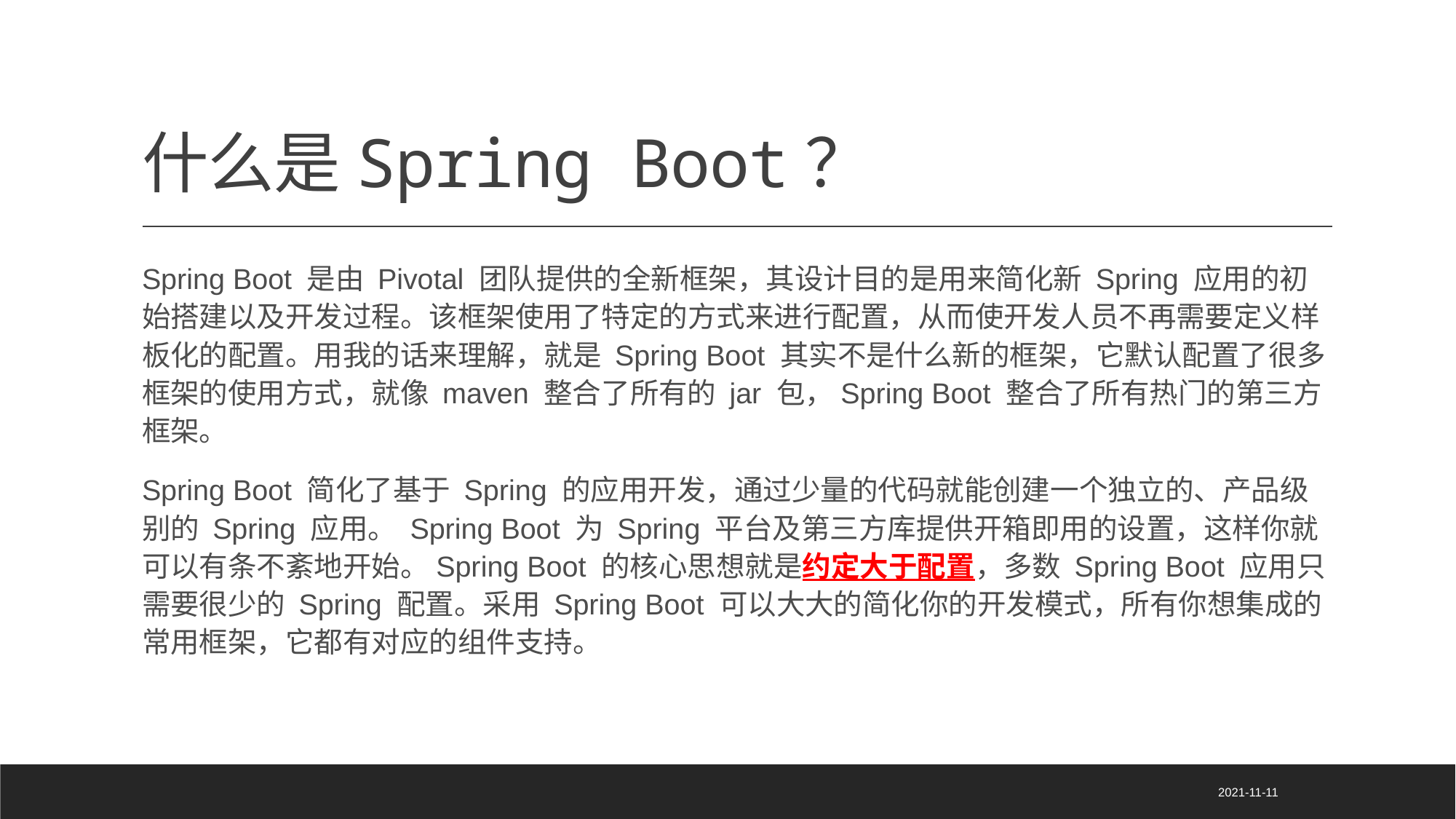

# 什么是Spring Boot？
Spring Boot 是由 Pivotal 团队提供的全新框架，其设计目的是用来简化新 Spring 应用的初始搭建以及开发过程。该框架使用了特定的方式来进行配置，从而使开发人员不再需要定义样板化的配置。用我的话来理解，就是 Spring Boot 其实不是什么新的框架，它默认配置了很多框架的使用方式，就像 maven 整合了所有的 jar 包，Spring Boot 整合了所有热门的第三方框架。
Spring Boot 简化了基于 Spring 的应用开发，通过少量的代码就能创建一个独立的、产品级别的 Spring 应用。 Spring Boot 为 Spring 平台及第三方库提供开箱即用的设置，这样你就可以有条不紊地开始。Spring Boot 的核心思想就是约定大于配置，多数 Spring Boot 应用只需要很少的 Spring 配置。采用 Spring Boot 可以大大的简化你的开发模式，所有你想集成的常用框架，它都有对应的组件支持。

2021-11-11